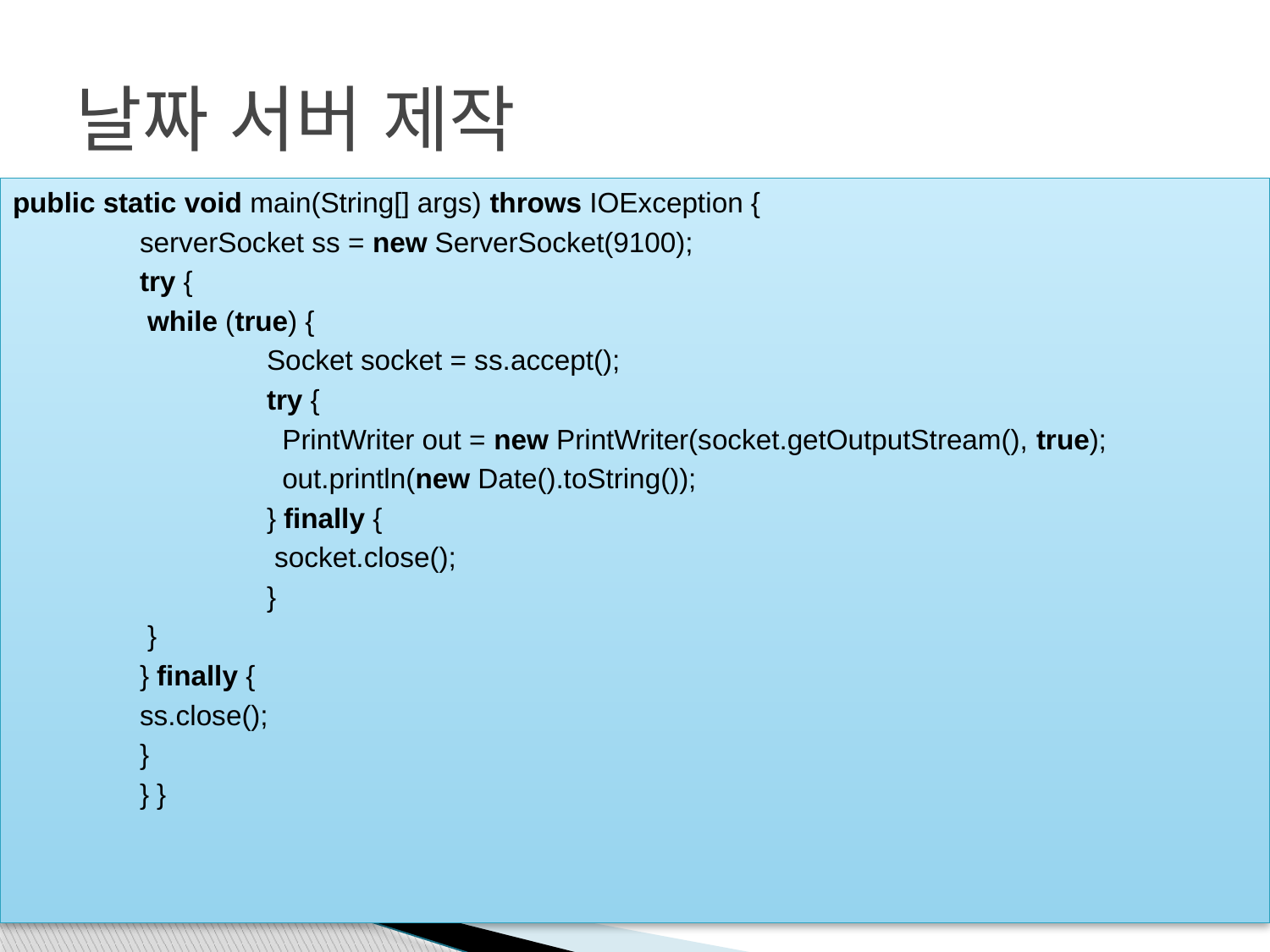

# 날짜 서버 제작
public static void main(String[] args) throws IOException {
	serverSocket ss = new ServerSocket(9100);
	try {
	 while (true) {
		Socket socket = ss.accept();
		try {
	   	  PrintWriter out = new PrintWriter(socket.getOutputStream(), true);
 		  out.println(new Date().toString());
		} finally {
		 socket.close();
		}
	 }
	} finally {
	ss.close();
	}
	} }